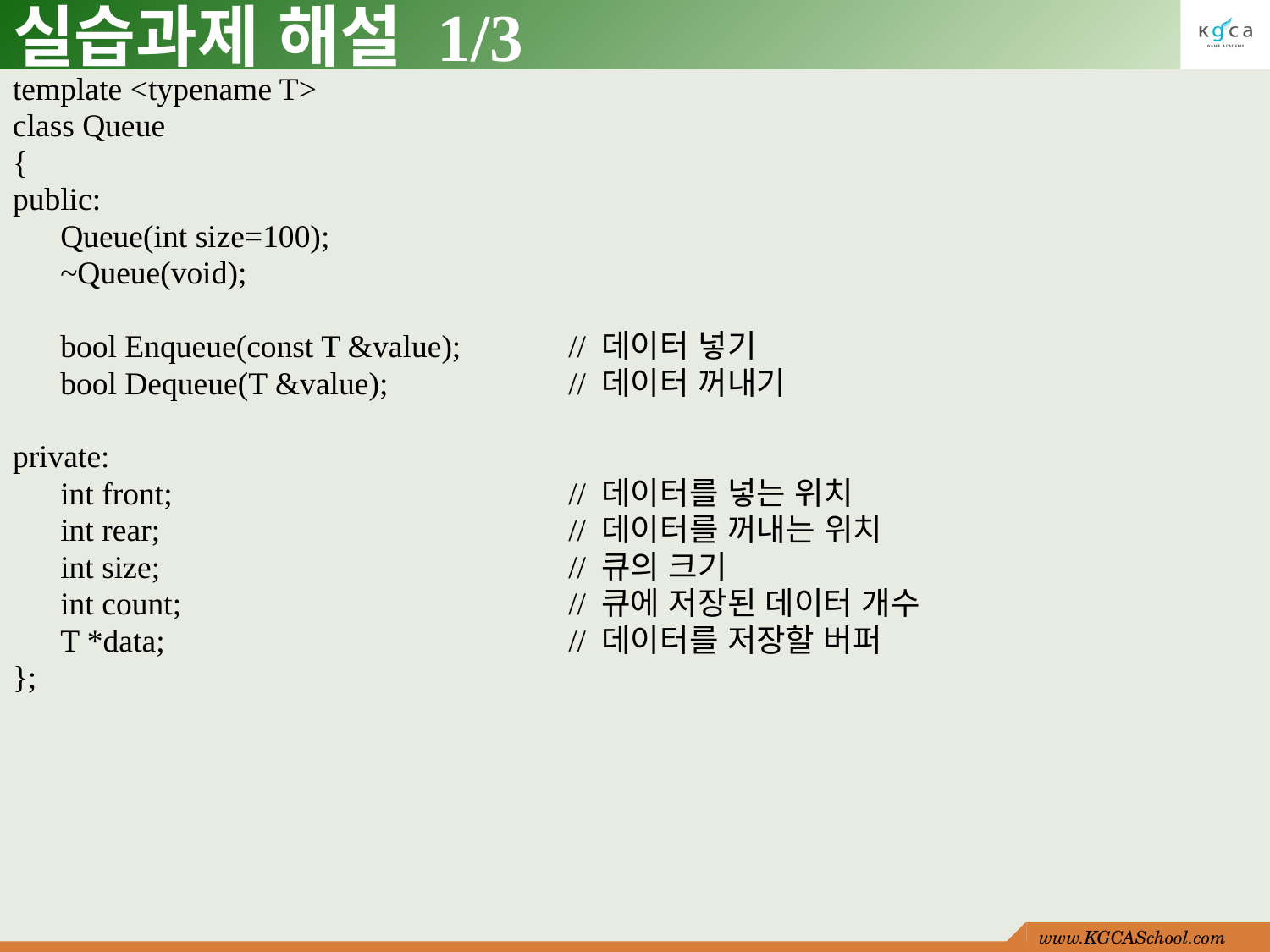

# 실습과제 해설 1/3
template <typename T>
class Queue
{
public:
	Queue(int size=100);
	~Queue(void);

	bool Enqueue(const T &value);	// 데이터 넣기
	bool Dequeue(T &value);		// 데이터 꺼내기

private:
	int front;				// 데이터를 넣는 위치
	int rear;				// 데이터를 꺼내는 위치
	int size;				// 큐의 크기
	int count;				// 큐에 저장된 데이터 개수
	T *data;				// 데이터를 저장할 버퍼
};